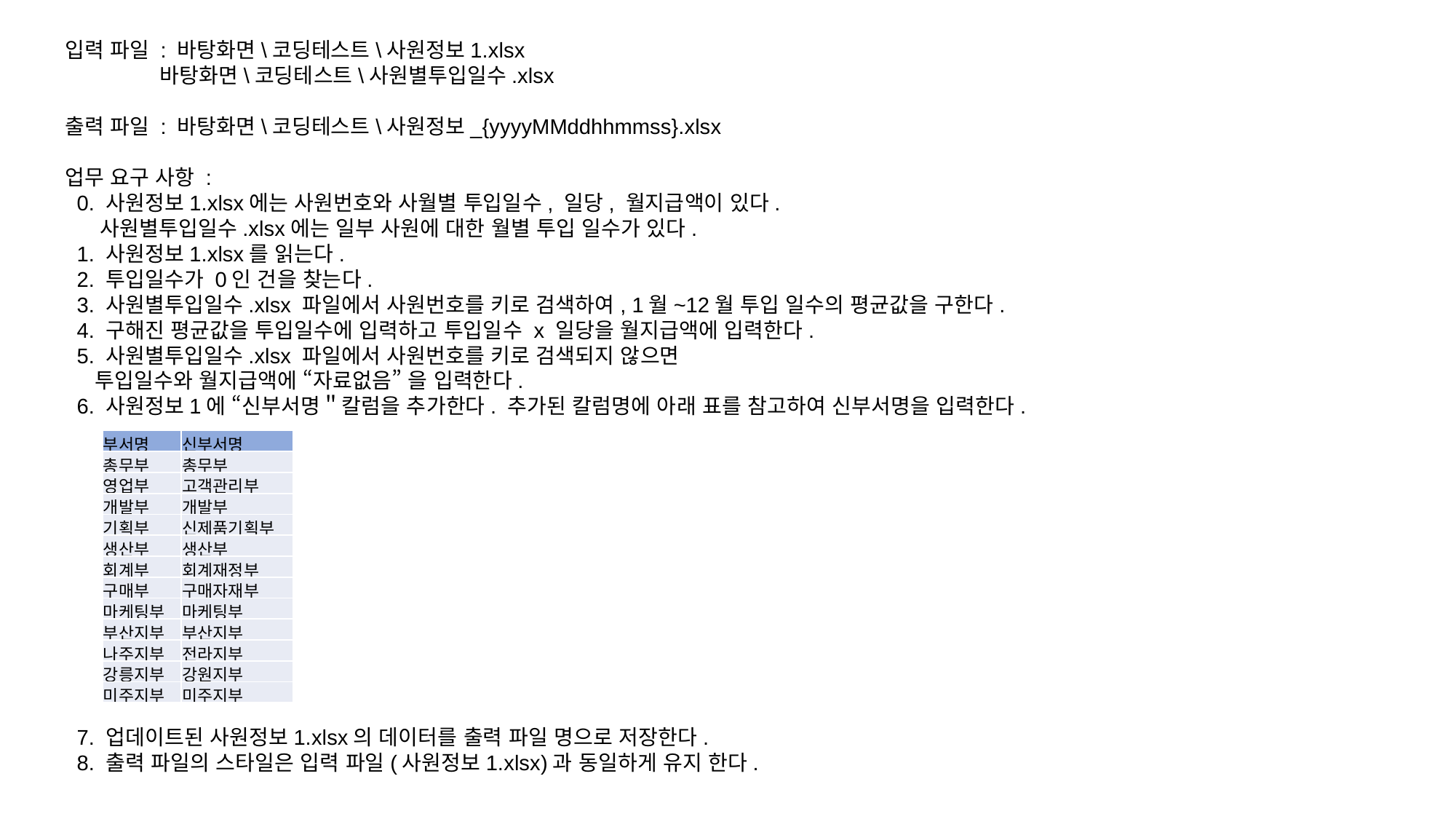

입력 파일 : 바탕화면\코딩테스트\사원정보1.xlsx
               바탕화면\코딩테스트\사원별투입일수.xlsx

출력 파일 : 바탕화면\코딩테스트\사원정보_{yyyyMMddhhmmss}.xlsx

업무 요구 사항 :
  0. 사원정보1.xlsx에는 사원번호와 사월별 투입일수, 일당, 월지급액이 있다.
     사원별투입일수.xlsx에는 일부 사원에 대한 월별 투입 일수가 있다.
  1. 사원정보1.xlsx를 읽는다.
  2. 투입일수가 0인 건을 찾는다.
  3. 사원별투입일수.xlsx 파일에서 사원번호를 키로 검색하여, 1월~12월 투입 일수의 평균값을 구한다.
  4. 구해진 평균값을 투입일수에 입력하고 투입일수 x 일당을 월지급액에 입력한다.
  5. 사원별투입일수.xlsx 파일에서 사원번호를 키로 검색되지 않으면
     투입일수와 월지급액에 “자료없음” 을 입력한다.
  6. 사원정보1에 “신부서명＂칼럼을 추가한다. 추가된 칼럼명에 아래 표를 참고하여 신부서명을 입력한다.

  7. 업데이트된 사원정보1.xlsx의 데이터를 출력 파일 명으로 저장한다.
  8. 출력 파일의 스타일은 입력 파일(사원정보1.xlsx)과 동일하게 유지 한다.
| 부서명 | 신부서명 |
| --- | --- |
| 총무부 | 총무부 |
| 영업부 | 고객관리부 |
| 개발부 | 개발부 |
| 기획부 | 신제품기획부 |
| 생산부 | 생산부 |
| 회계부 | 회계재정부 |
| 구매부 | 구매자재부 |
| 마케팅부 | 마케팅부 |
| 부산지부 | 부산지부 |
| 나주지부 | 전라지부 |
| 강릉지부 | 강원지부 |
| 미주지부 | 미주지부 |